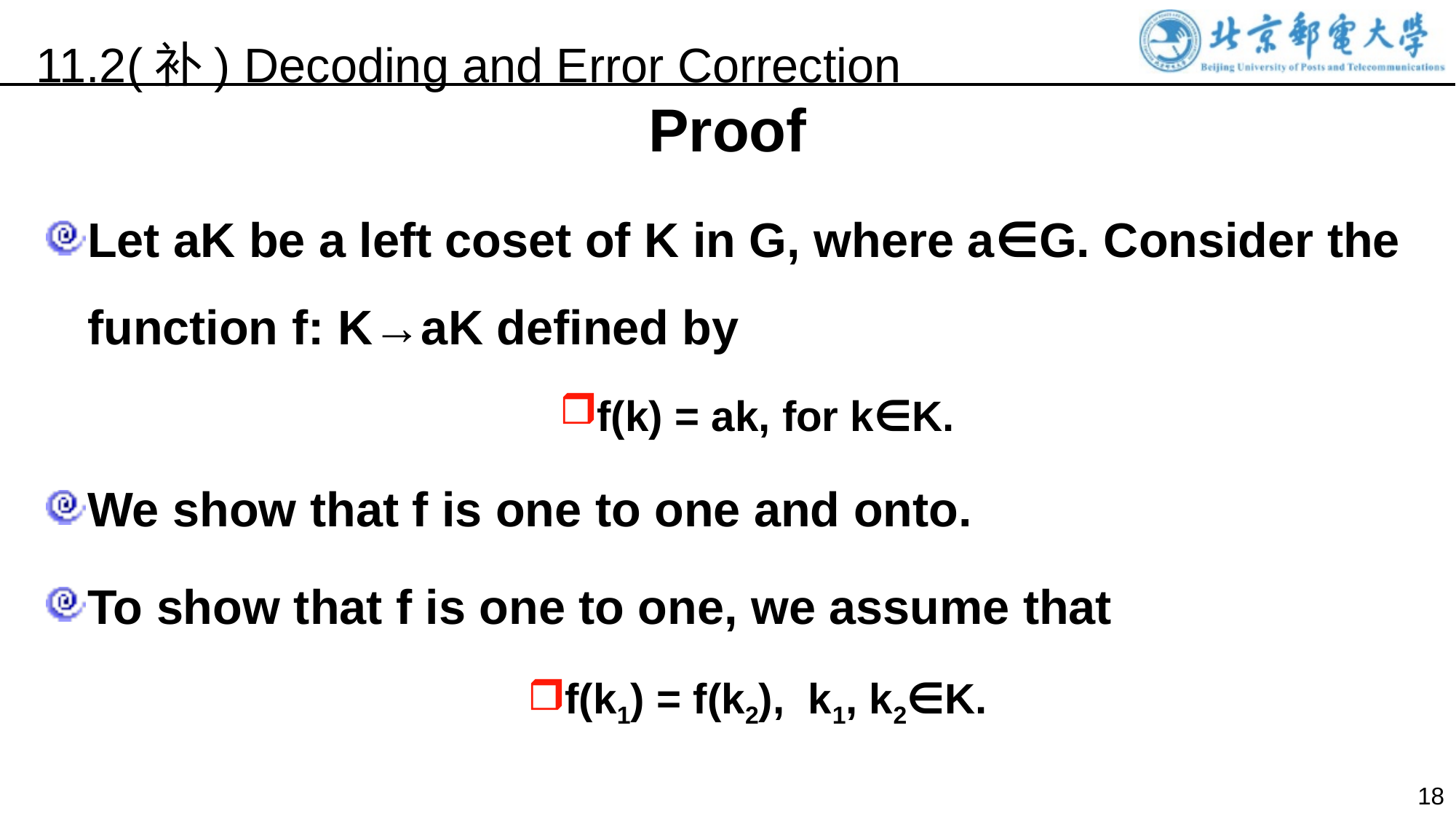

11.2(补) Decoding and Error Correction
Proof
Let aK be a left coset of K in G, where a∈G. Consider the function f: K→aK defined by
f(k) = ak, for k∈K.
We show that f is one to one and onto.
To show that f is one to one, we assume that
f(k1) = f(k2),  k1, k2∈K.